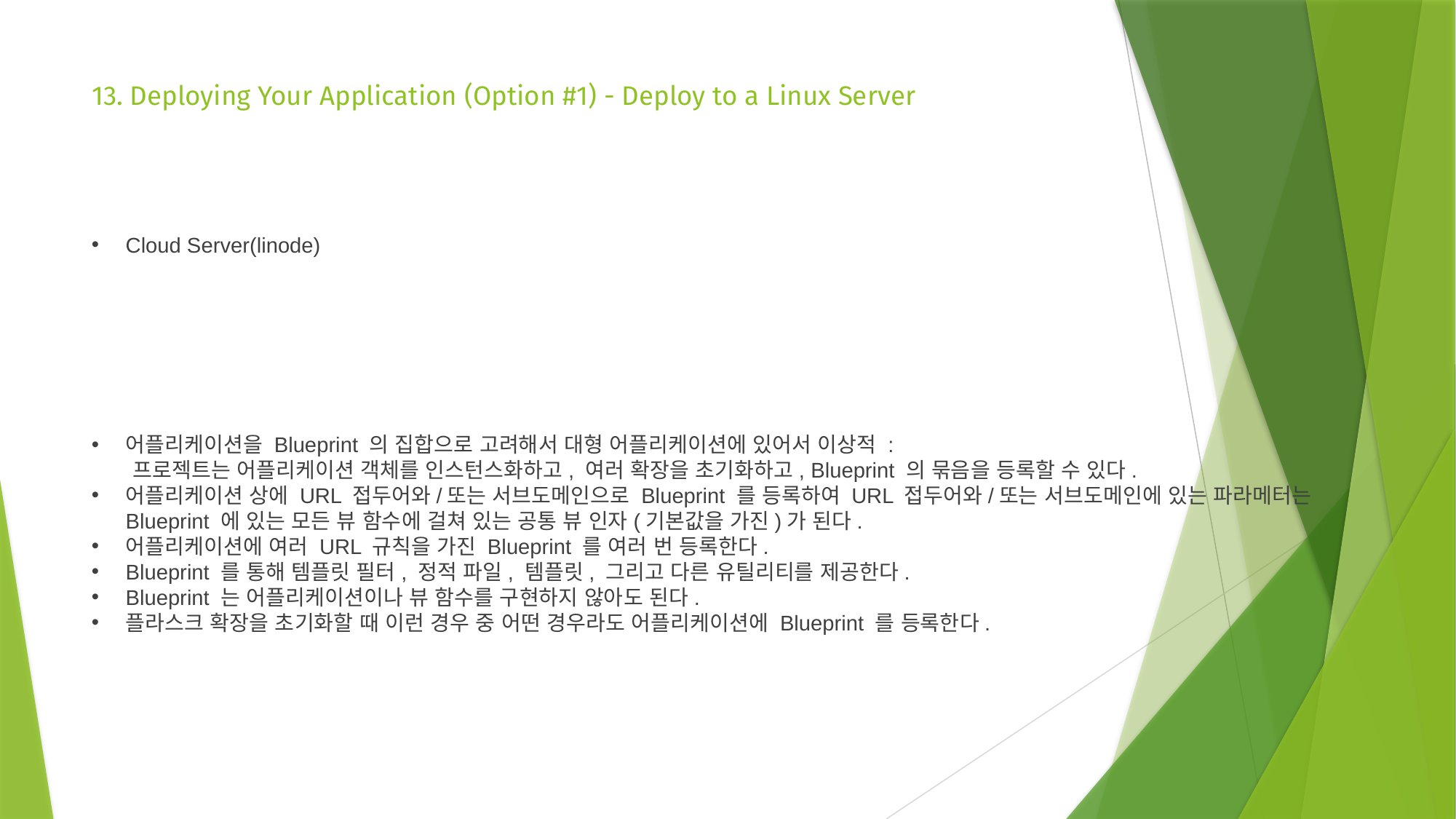

# 13. Deploying Your Application (Option #1) - Deploy to a Linux Server
Cloud Server(linode)
어플리케이션을 Blueprint 의 집합으로 고려해서 대형 어플리케이션에 있어서 이상적 :
      프로젝트는 어플리케이션 객체를 인스턴스화하고, 여러 확장을 초기화하고, Blueprint 의 묶음을 등록할 수 있다.
어플리케이션 상에 URL 접두어와/또는 서브도메인으로 Blueprint 를 등록하여 URL 접두어와/또는 서브도메인에 있는 파라메터는 Blueprint 에 있는 모든 뷰 함수에 걸쳐 있는 공통 뷰 인자(기본값을 가진)가 된다.
어플리케이션에 여러 URL 규칙을 가진 Blueprint 를 여러 번 등록한다.
Blueprint 를 통해 템플릿 필터, 정적 파일, 템플릿, 그리고 다른 유틸리티를 제공한다.
Blueprint 는 어플리케이션이나 뷰 함수를 구현하지 않아도 된다.
플라스크 확장을 초기화할 때 이런 경우 중 어떤 경우라도 어플리케이션에 Blueprint 를 등록한다.